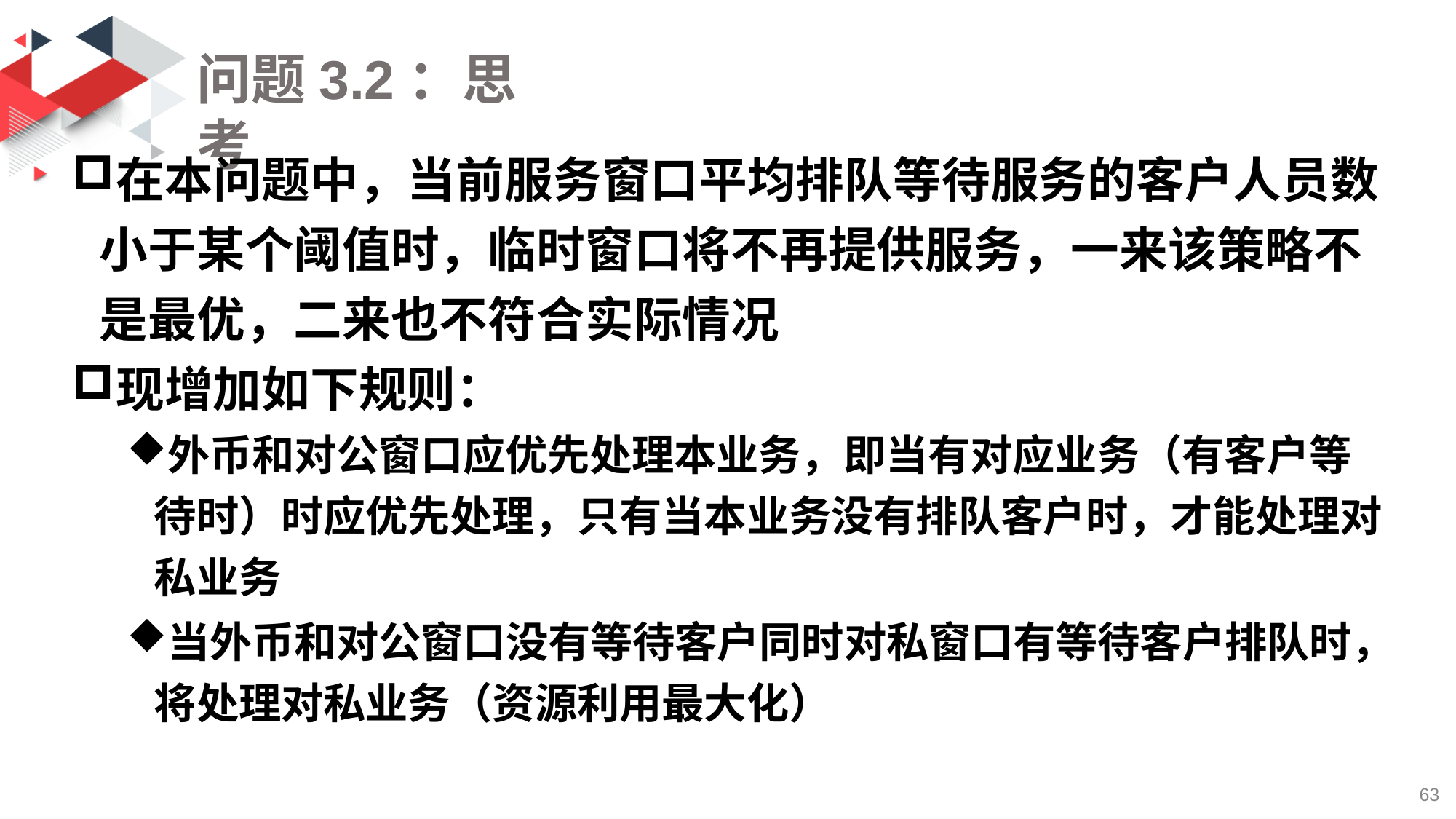

# 问题3.2：思考
在本问题中，当前服务窗口平均排队等待服务的客户人员数 小于某个阈值时，临时窗口将不再提供服务，一来该策略不 是最优，二来也不符合实际情况
现增加如下规则：
外币和对公窗口应优先处理本业务，即当有对应业务（有客户等 待时）时应优先处理，只有当本业务没有排队客户时，才能处理对 私业务
当外币和对公窗口没有等待客户同时对私窗口有等待客户排队时，  将处理对私业务（资源利用最大化）
63